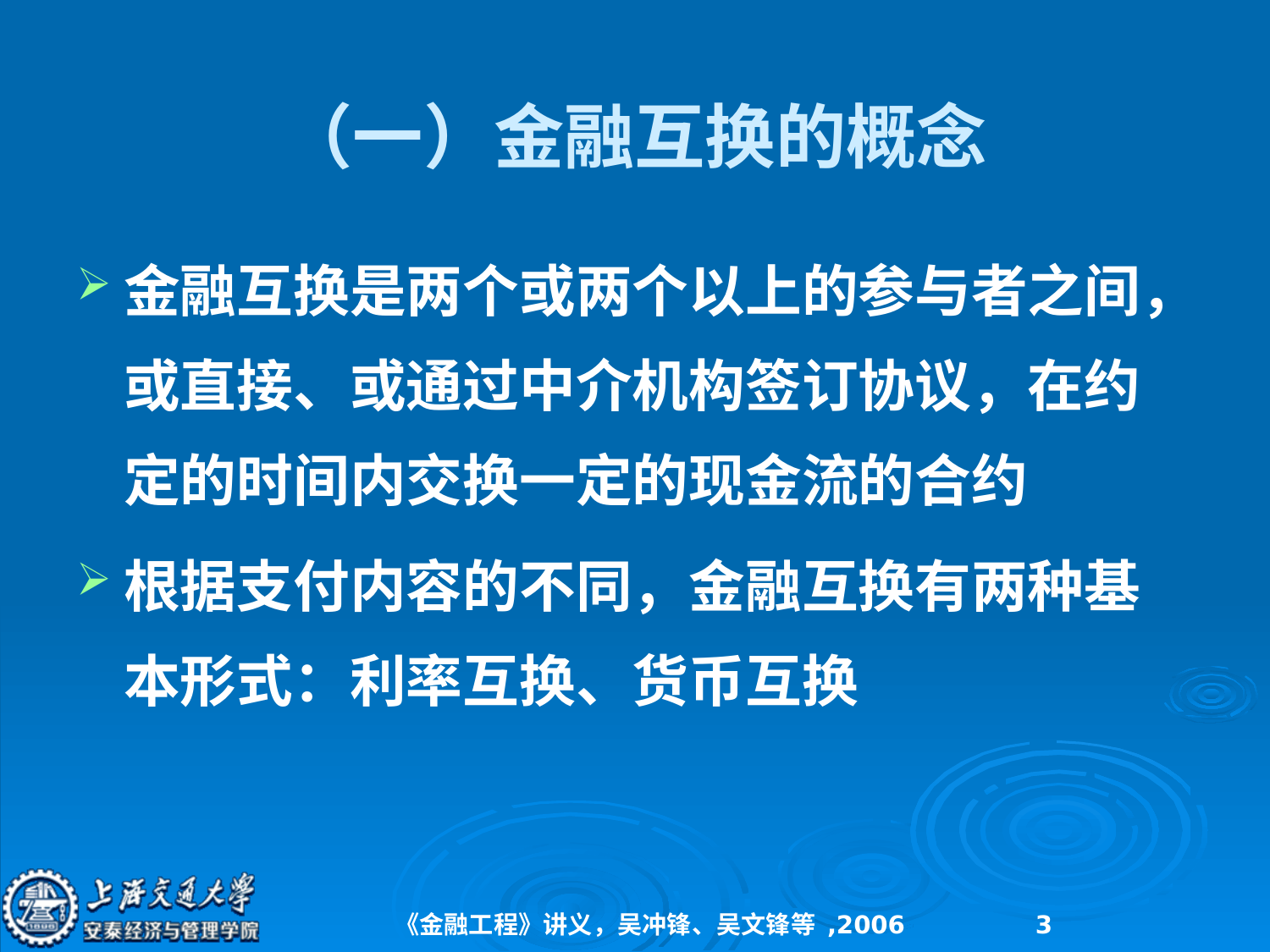

# （一）金融互换的概念
金融互换是两个或两个以上的参与者之间，或直接、或通过中介机构签订协议，在约定的时间内交换一定的现金流的合约
根据支付内容的不同，金融互换有两种基本形式：利率互换、货币互换